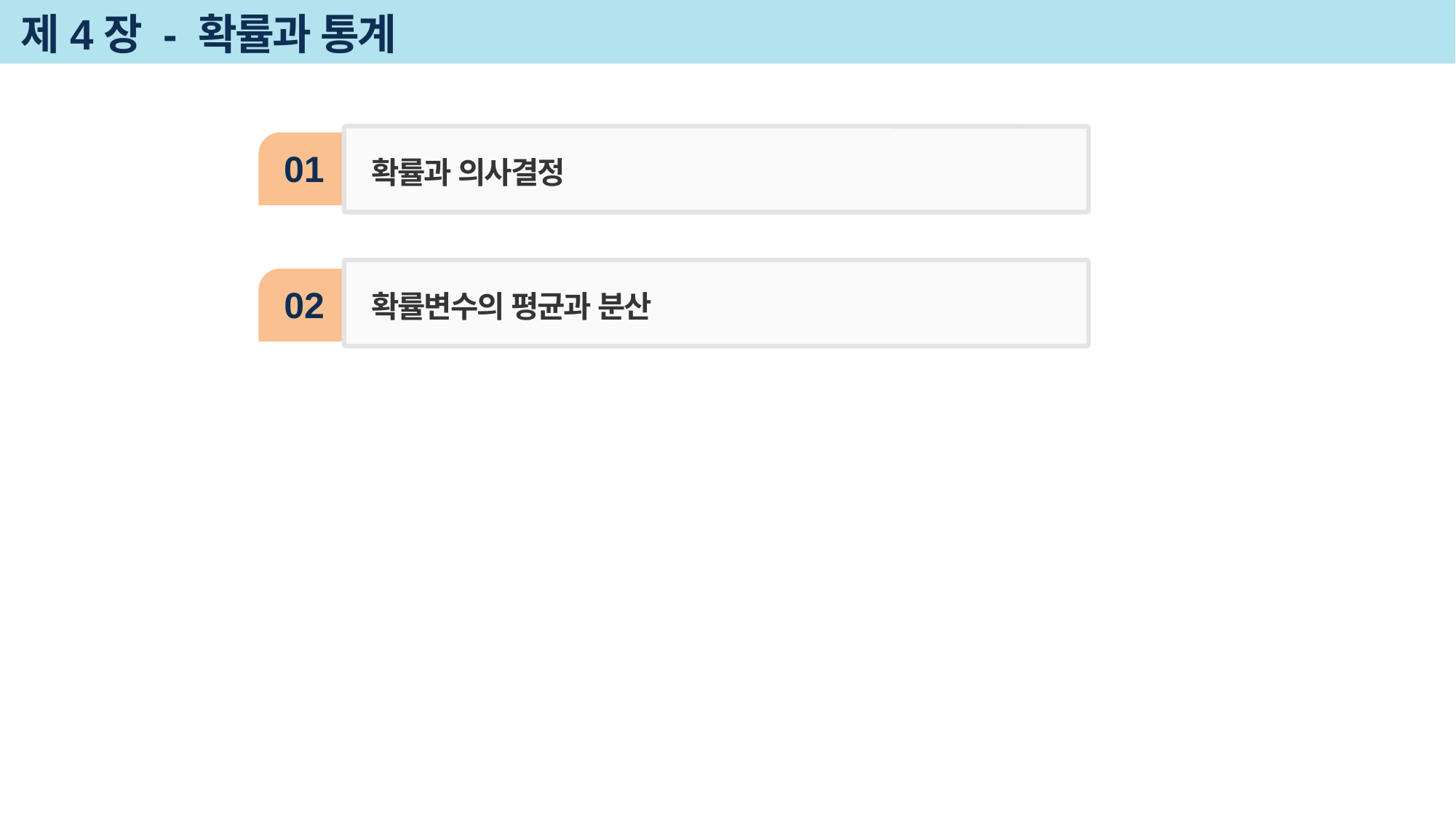

# 제4장 - 확률과 통계

01
확률과 의사결정

확률변수의 평균과 분산
02